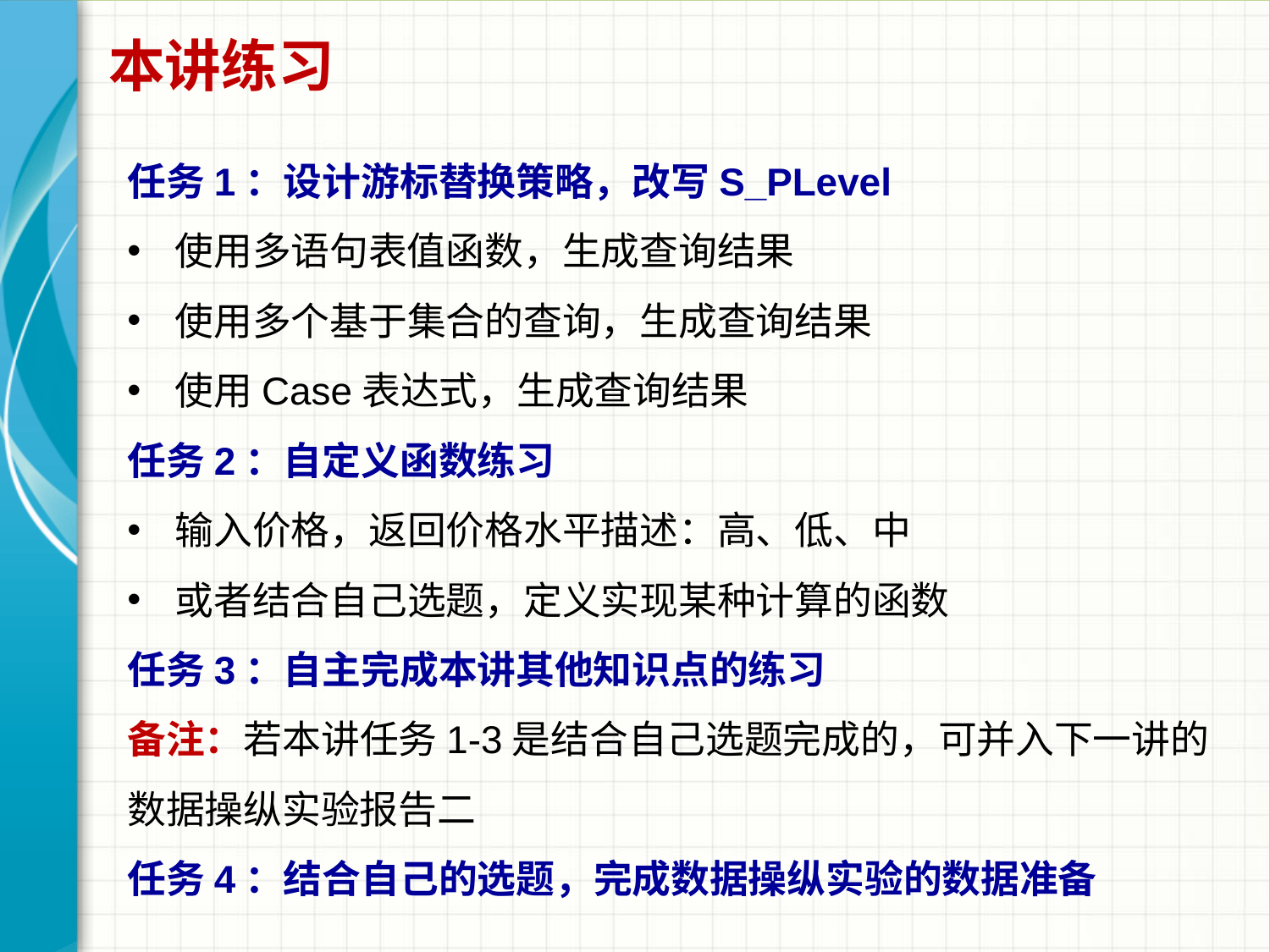

# 本讲练习
任务1：设计游标替换策略，改写S_PLevel
使用多语句表值函数，生成查询结果
使用多个基于集合的查询，生成查询结果
使用Case表达式，生成查询结果
任务2：自定义函数练习
输入价格，返回价格水平描述：高、低、中
或者结合自己选题，定义实现某种计算的函数
任务3：自主完成本讲其他知识点的练习
备注：若本讲任务1-3是结合自己选题完成的，可并入下一讲的数据操纵实验报告二
任务4：结合自己的选题，完成数据操纵实验的数据准备